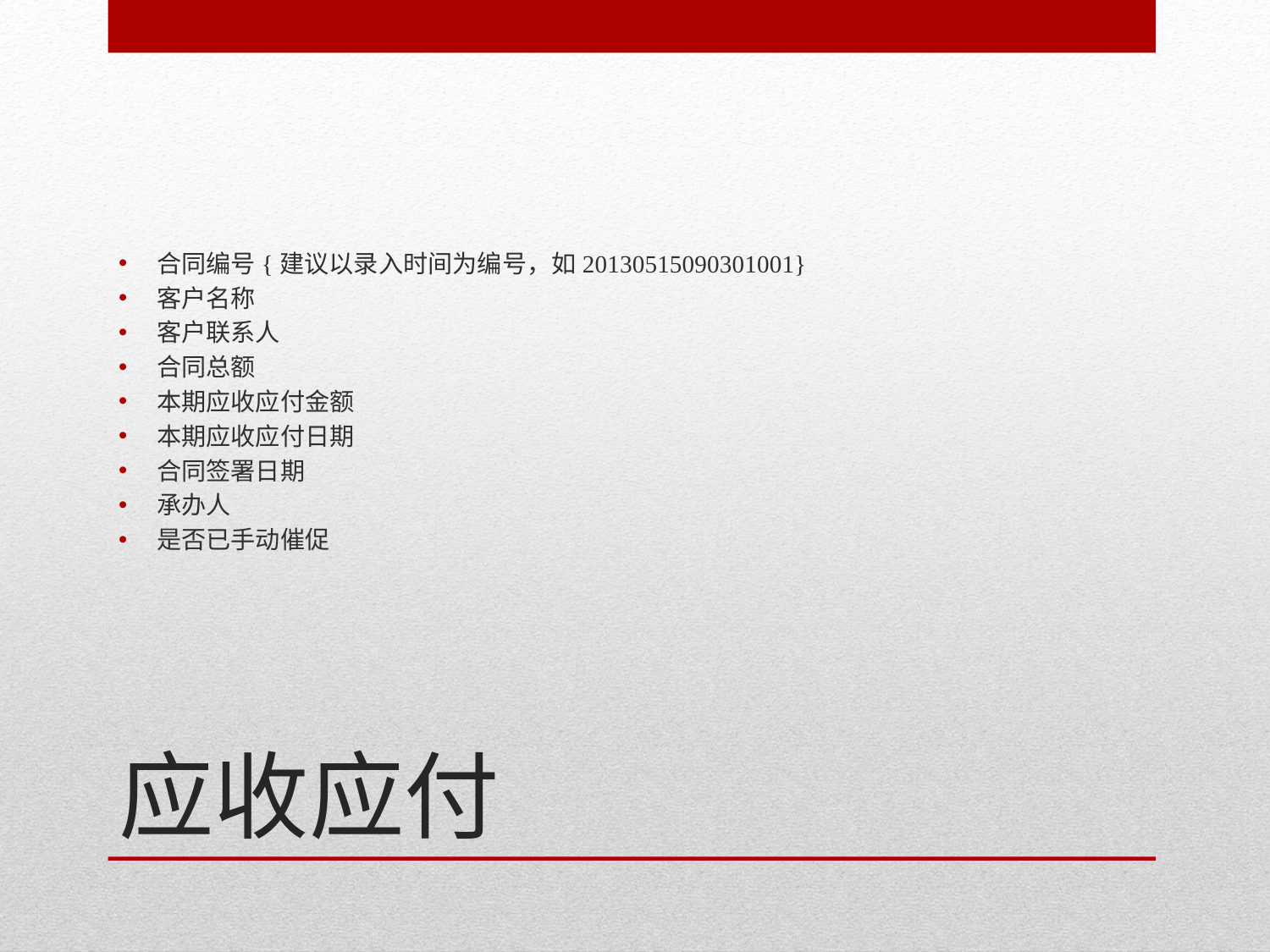

合同编号{建议以录入时间为编号，如20130515090301001}
客户名称
客户联系人
合同总额
本期应收应付金额
本期应收应付日期
合同签署日期
承办人
是否已手动催促
# 应收应付